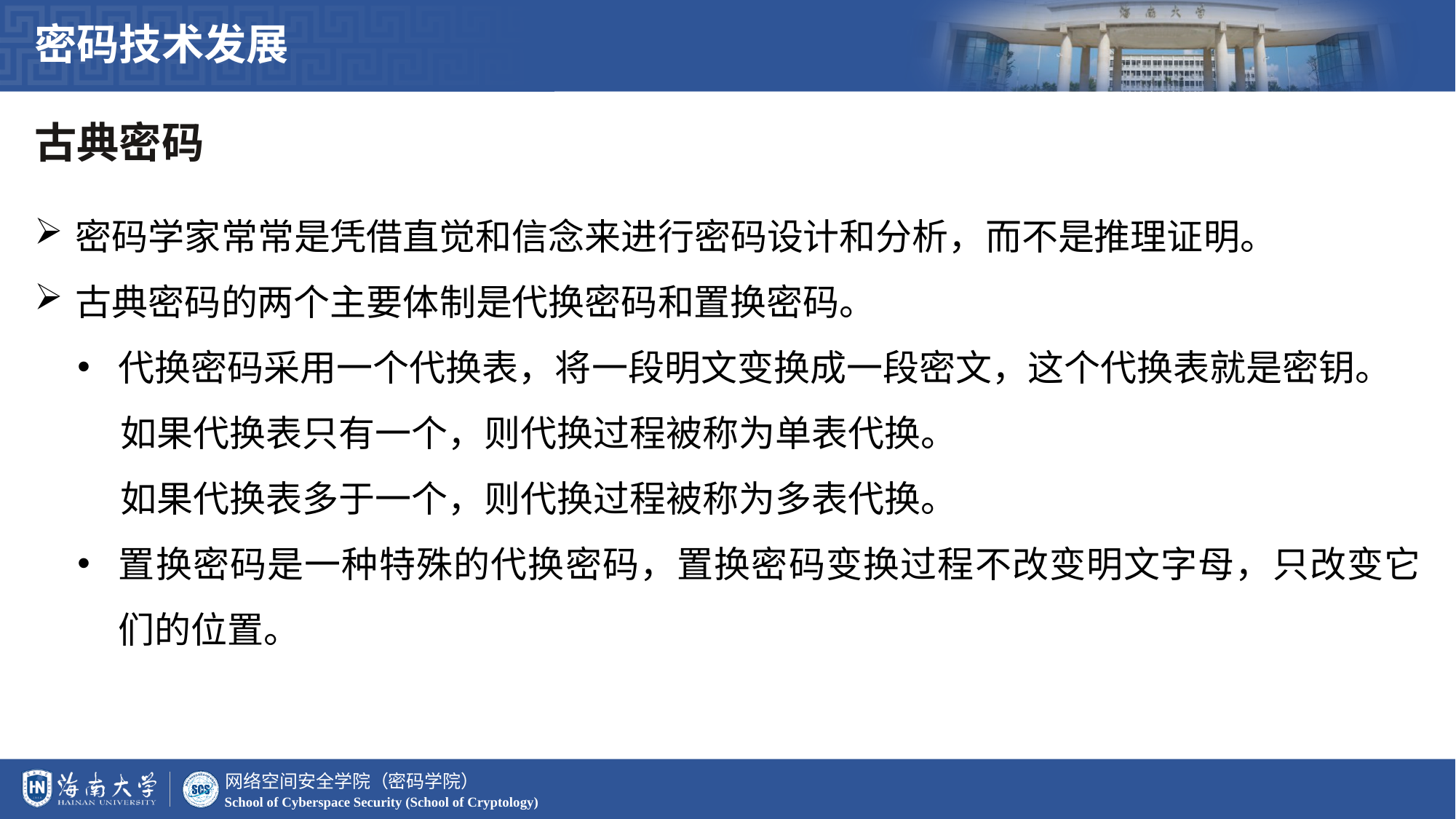

密码技术发展
古典密码
密码学家常常是凭借直觉和信念来进行密码设计和分析，而不是推理证明。
古典密码的两个主要体制是代换密码和置换密码。
代换密码采用一个代换表，将一段明文变换成一段密文，这个代换表就是密钥。
如果代换表只有一个，则代换过程被称为单表代换。
如果代换表多于一个，则代换过程被称为多表代换。
置换密码是一种特殊的代换密码，置换密码变换过程不改变明文字母，只改变它们的位置。
39